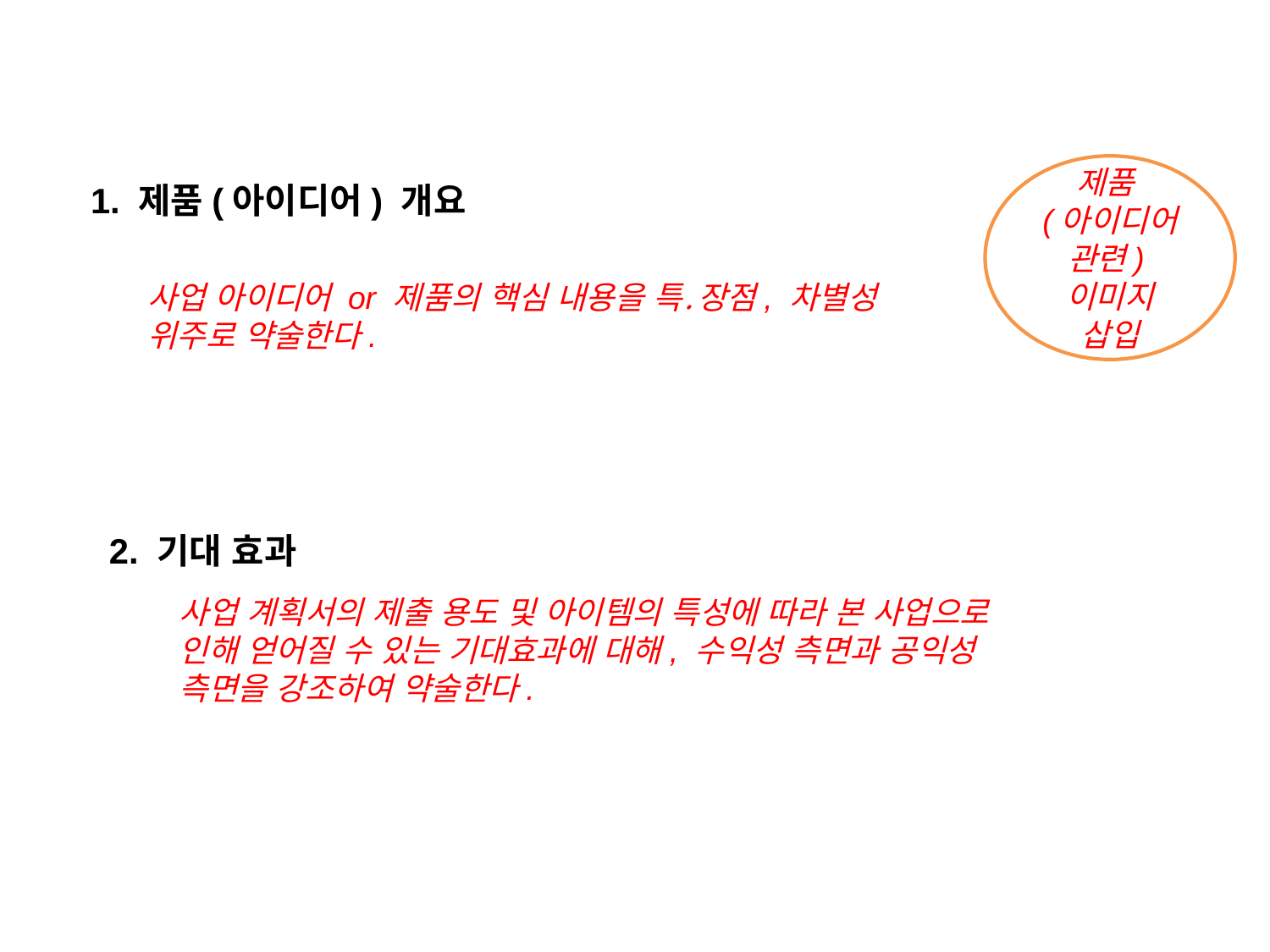

1. 사업 개요
 제품(아이디어) 개요 및 기대효과
제품
(아이디어 관련)이미지 삽입
1. 제품(아이디어) 개요
사업 아이디어 or 제품의 핵심 내용을 특․장점, 차별성 위주로 약술한다.
2. 기대 효과
사업 계획서의 제출 용도 및 아이템의 특성에 따라 본 사업으로 인해 얻어질 수 있는 기대효과에 대해, 수익성 측면과 공익성 측면을 강조하여 약술한다.